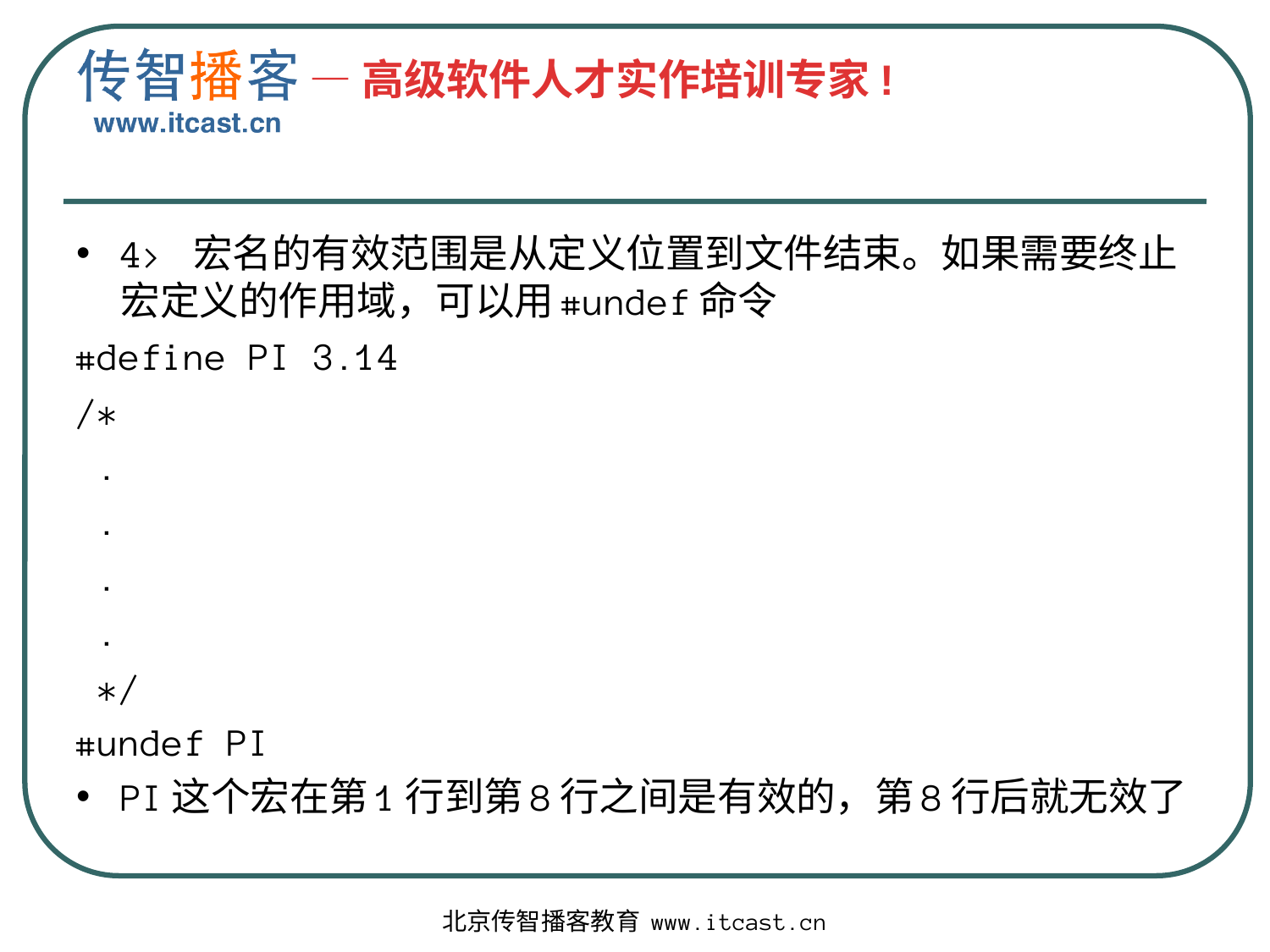

#
4> 宏名的有效范围是从定义位置到文件结束。如果需要终止宏定义的作用域，可以用#undef命令
#define PI 3.14
/*
 .
 .
 .
 .
 */
#undef PI
PI这个宏在第1行到第8行之间是有效的，第8行后就无效了